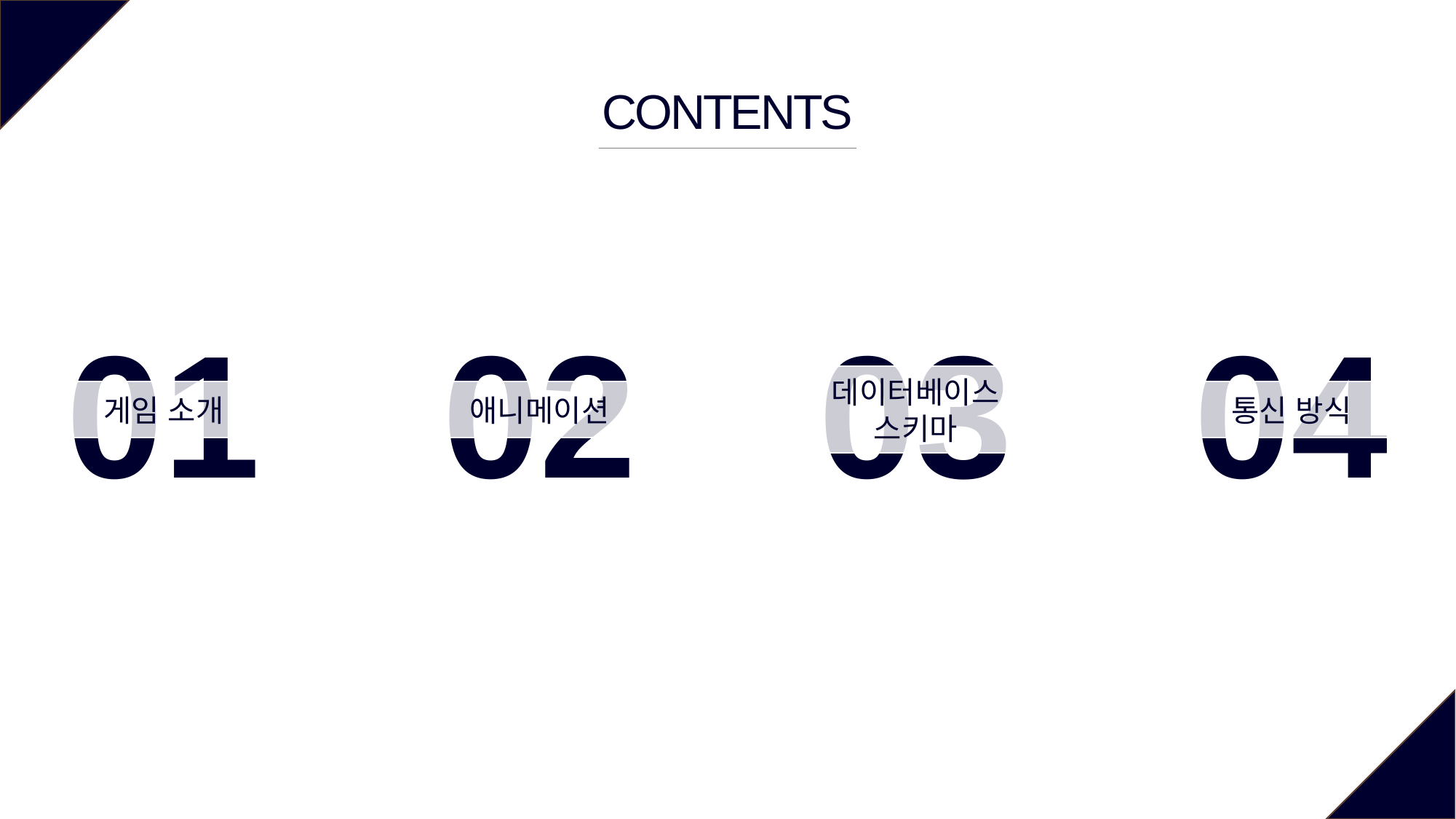

CONTENTS
01
02
03
04
데이터베이스
스키마
게임 소개
애니메이션
통신 방식